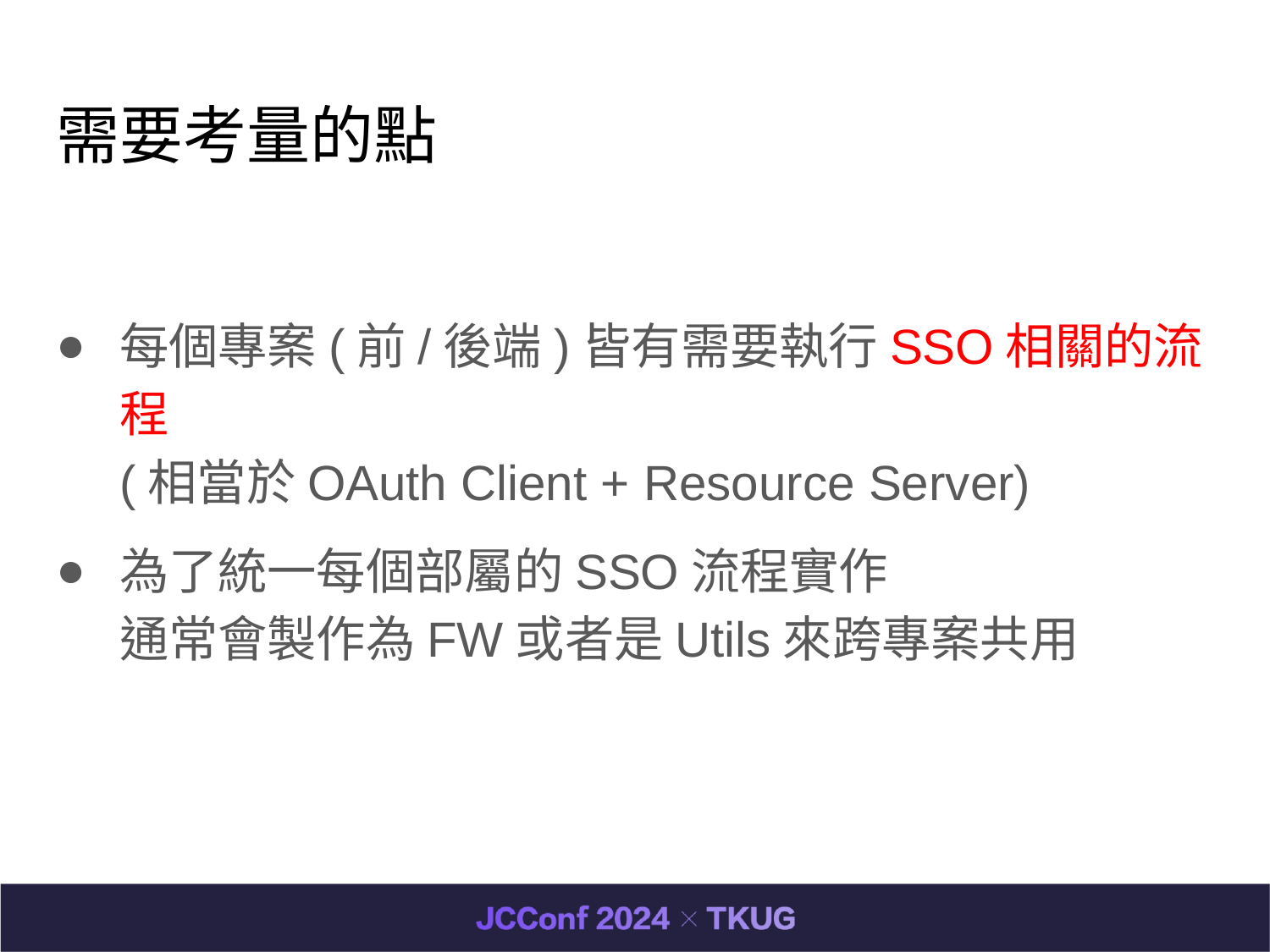

# 需要考量的點

每個專案(前/後端)皆有需要執行SSO相關的流程
(相當於OAuth Client + Resource Server)
為了統一每個部屬的SSO流程實作
通常會製作為FW或者是Utils來跨專案共用